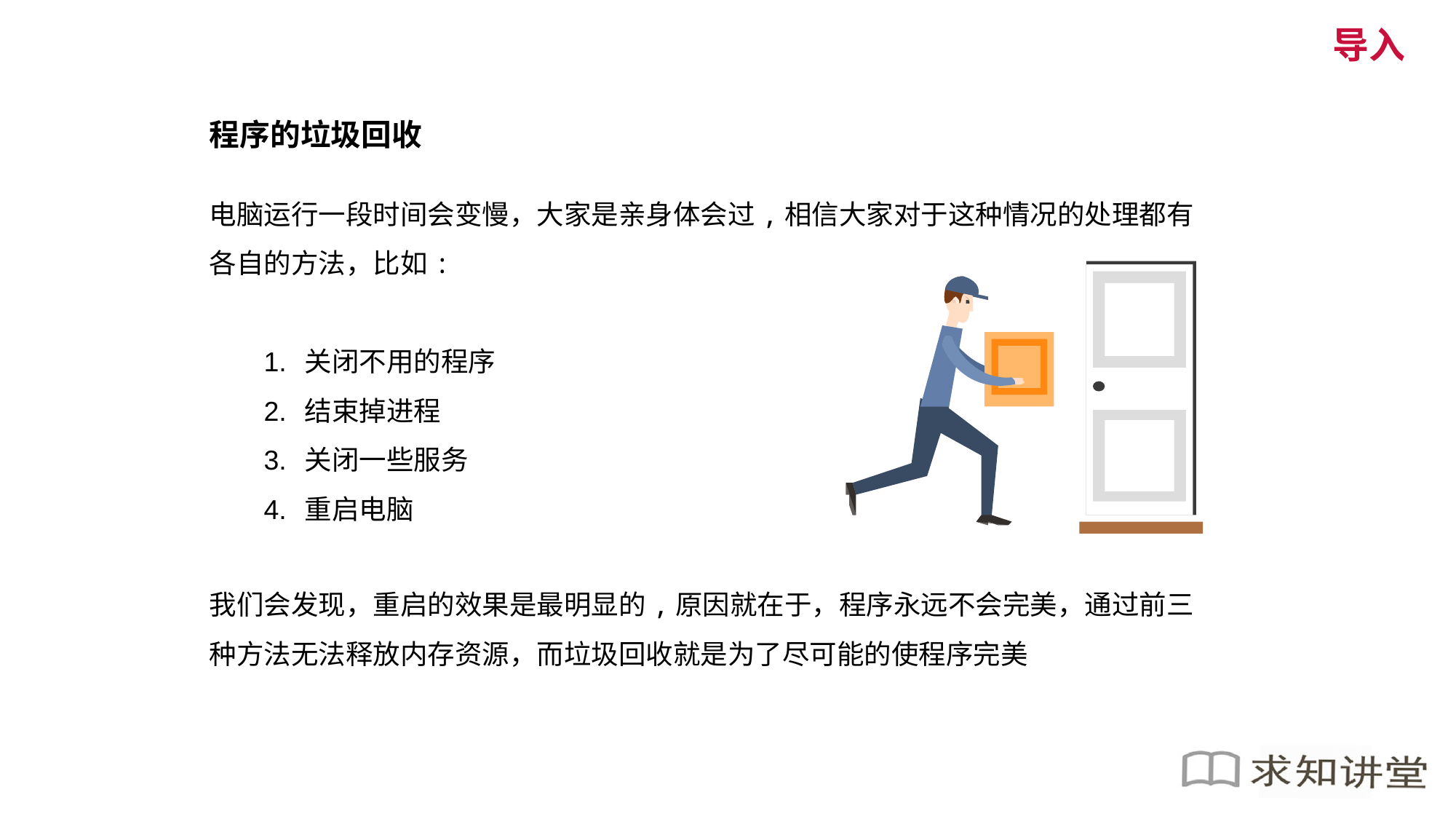

导入

程序的垃圾回收
电脑运行一段时间会变慢，大家是亲身体会过,相信大家对于这种情况的处理都有各自的方法，比如:

关闭不用的程序
结束掉进程
关闭一些服务
重启电脑

我们会发现，重启的效果是最明显的,原因就在于，程序永远不会完美，通过前三种方法无法释放内存资源，而垃圾回收就是为了尽可能的使程序完美